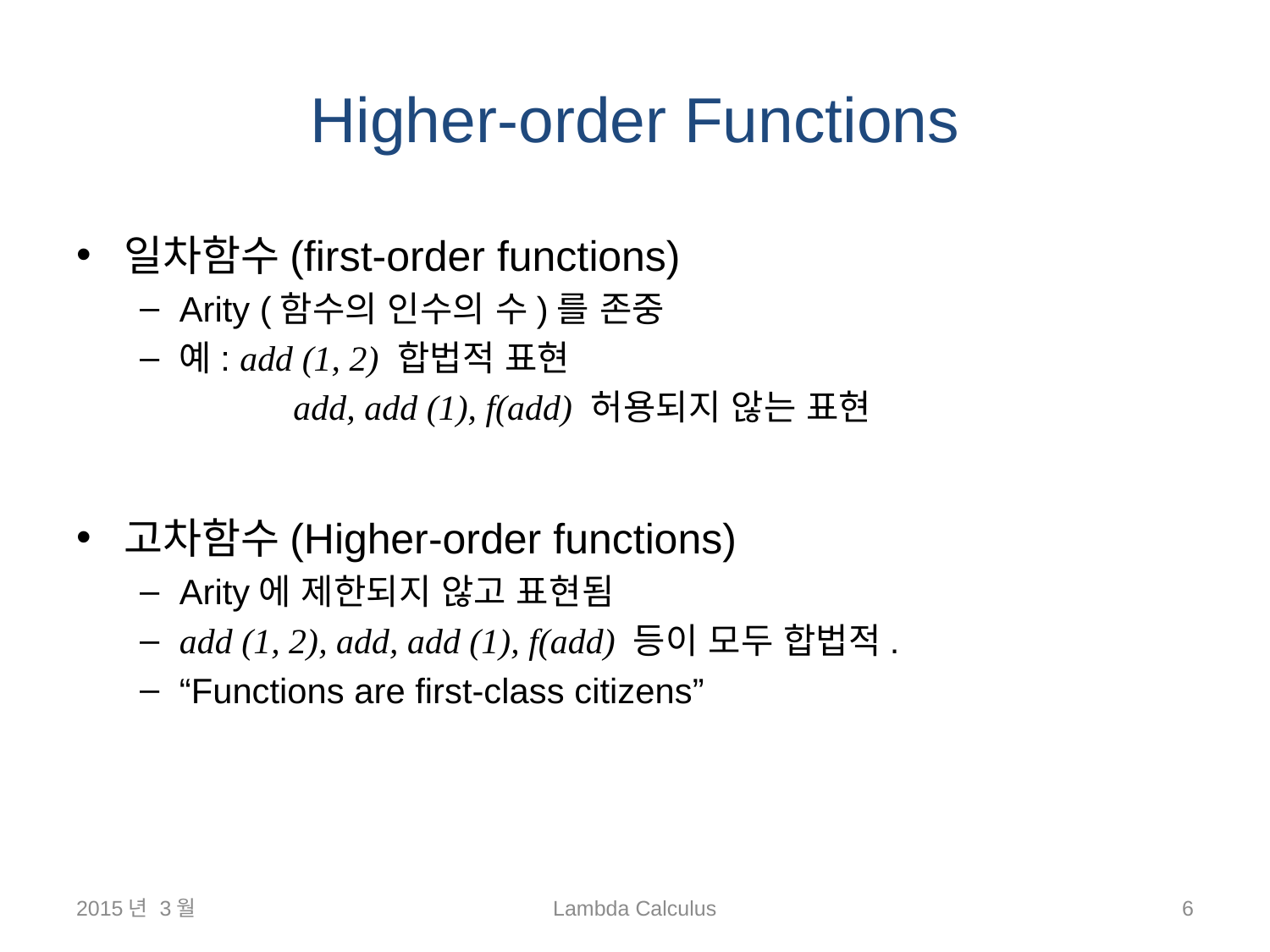

# Higher-order Functions
일차함수(first-order functions)
Arity (함수의 인수의 수)를 존중
예: add (1, 2) 합법적 표현
	   add, add (1), f(add) 허용되지 않는 표현

고차함수(Higher-order functions)
Arity에 제한되지 않고 표현됨
add (1, 2), add, add (1), f(add) 등이 모두 합법적.
“Functions are first-class citizens”
2015년 3월
Lambda Calculus
6